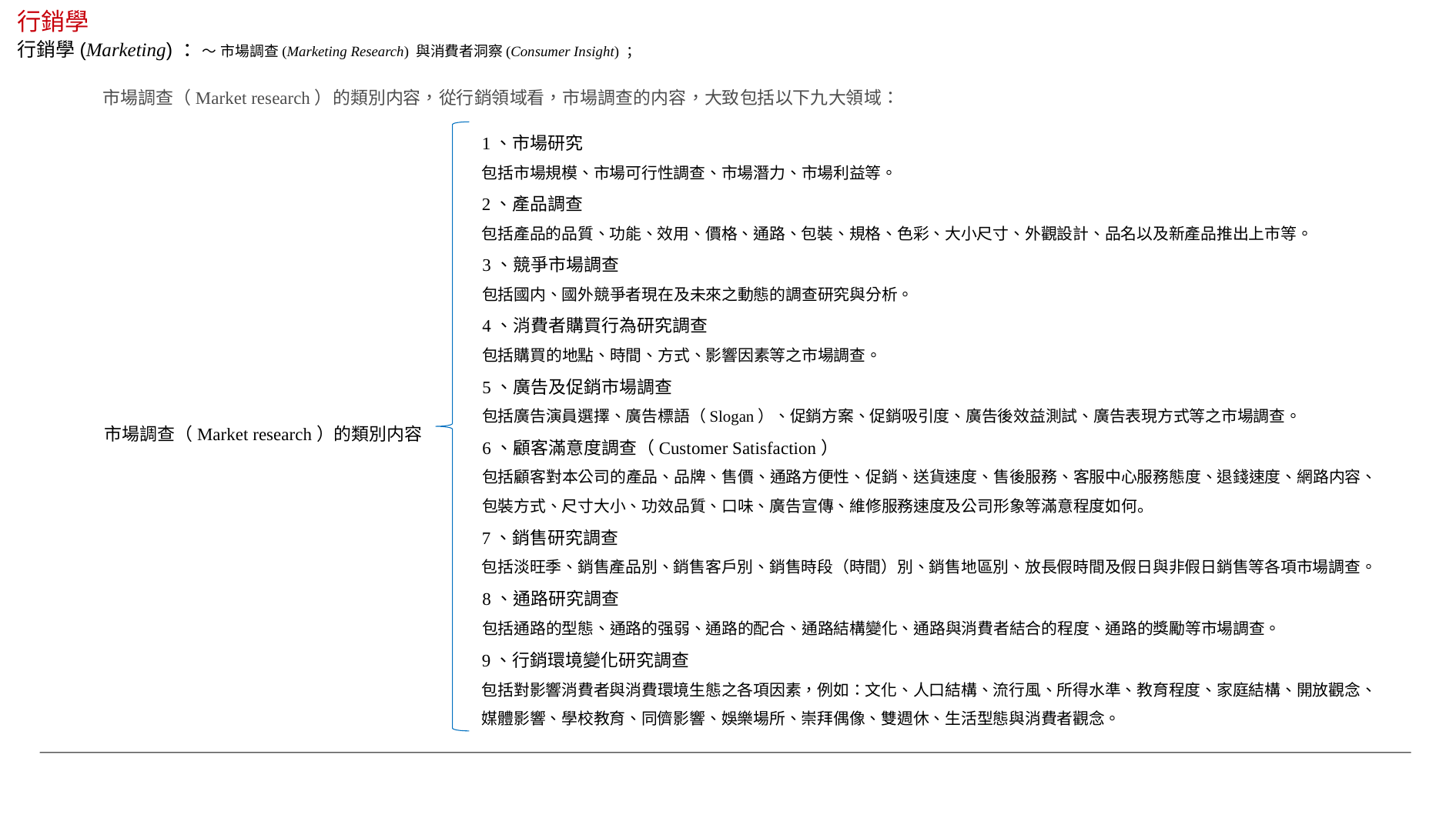

行銷學
行銷學(Marketing) ：～ 市場調查(Marketing Research) 與消費者洞察(Consumer Insight) ；
市場調查（Market research）的類別内容，從行銷領域看，市場調查的内容，大致包括以下九大領域：
1、市場研究
包括市場規模、市場可行性調查、市場潛力、市場利益等。

2、產品調查
包括產品的品質、功能、效用、價格、通路、包裝、規格、色彩、大小尺寸、外觀設計、品名以及新產品推出上市等。
3、競爭市場調查
包括國内、國外競爭者現在及未來之動態的調查研究與分析。
4、消費者購買行為研究調查
包括購買的地點、時間、方式、影響因素等之市場調查。
5、廣告及促銷市場調查
包括廣告演員選擇、廣告標語（Slogan）、促銷方案、促銷吸引度、廣告後效益測試、廣告表現方式等之市場調查。
市場調查（Market research）的類別内容
6、顧客滿意度調查（Customer Satisfaction）
包括顧客對本公司的產品、品牌、售價、通路方便性、促銷、送貨速度、售後服務、客服中心服務態度、退錢速度、網路内容、包裝方式、尺寸大小、功效品質、口味、廣告宣傳、維修服務速度及公司形象等滿意程度如何。
7、銷售研究調查
包括淡旺季、銷售產品別、銷售客戶別、銷售時段（時間）別、銷售地區別、放長假時間及假日與非假日銷售等各項市場調查。
8、通路研究調查
包括通路的型態、通路的强弱、通路的配合、通路結構變化、通路與消費者結合的程度、通路的獎勵等市場調查。
9、行銷環境變化研究調查
包括對影響消費者與消費環境生態之各項因素，例如：文化、人口結構、流行風、所得水準、教育程度、家庭結構、開放觀念、媒體影響、學校教育、同儕影響、娛樂場所、崇拜偶像、雙週休、生活型態與消費者觀念。